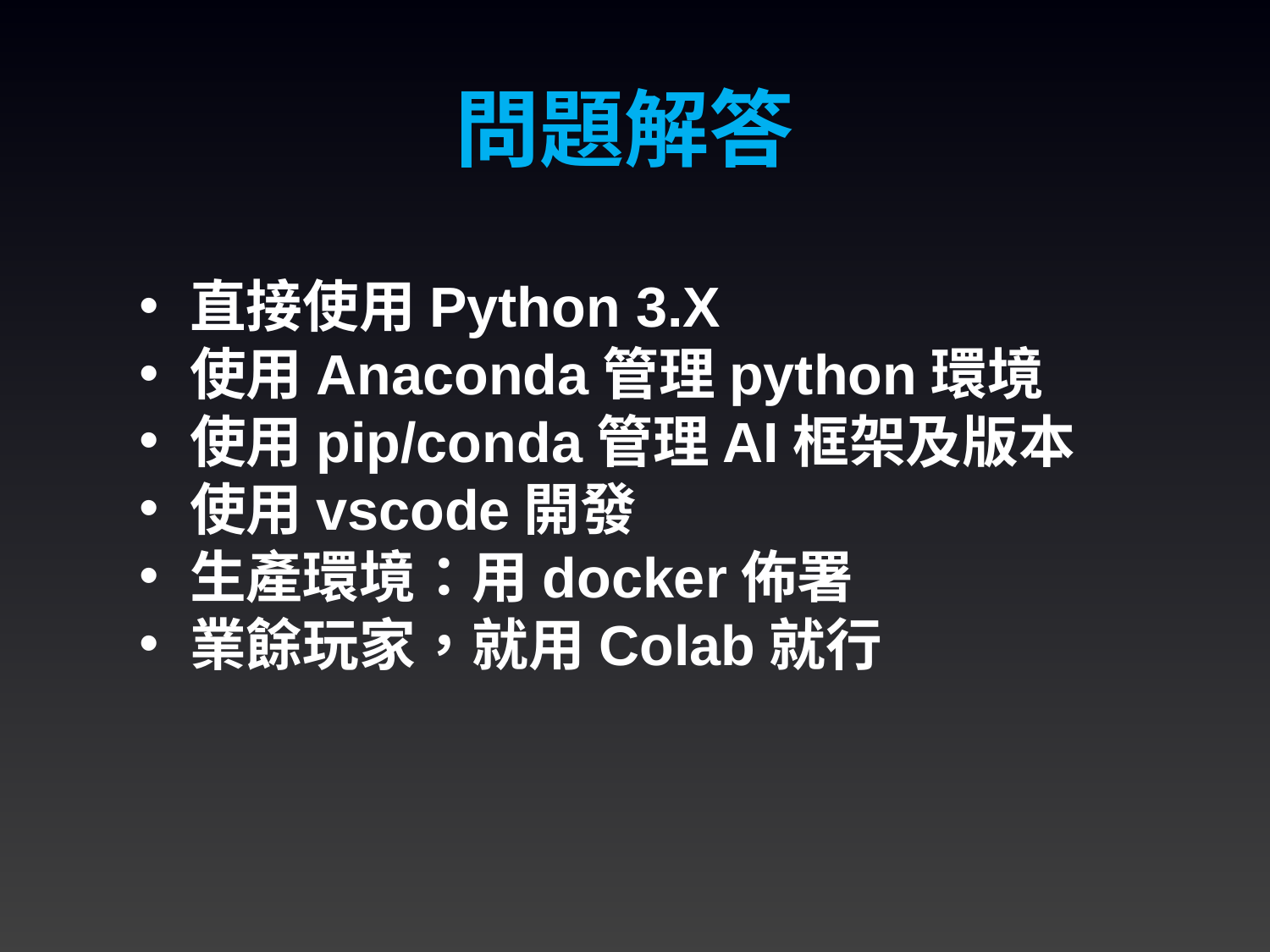

問題解答
直接使用Python 3.X
使用Anaconda管理python環境
使用pip/conda管理AI框架及版本
使用vscode開發
生產環境：用docker佈署
業餘玩家，就用Colab就行